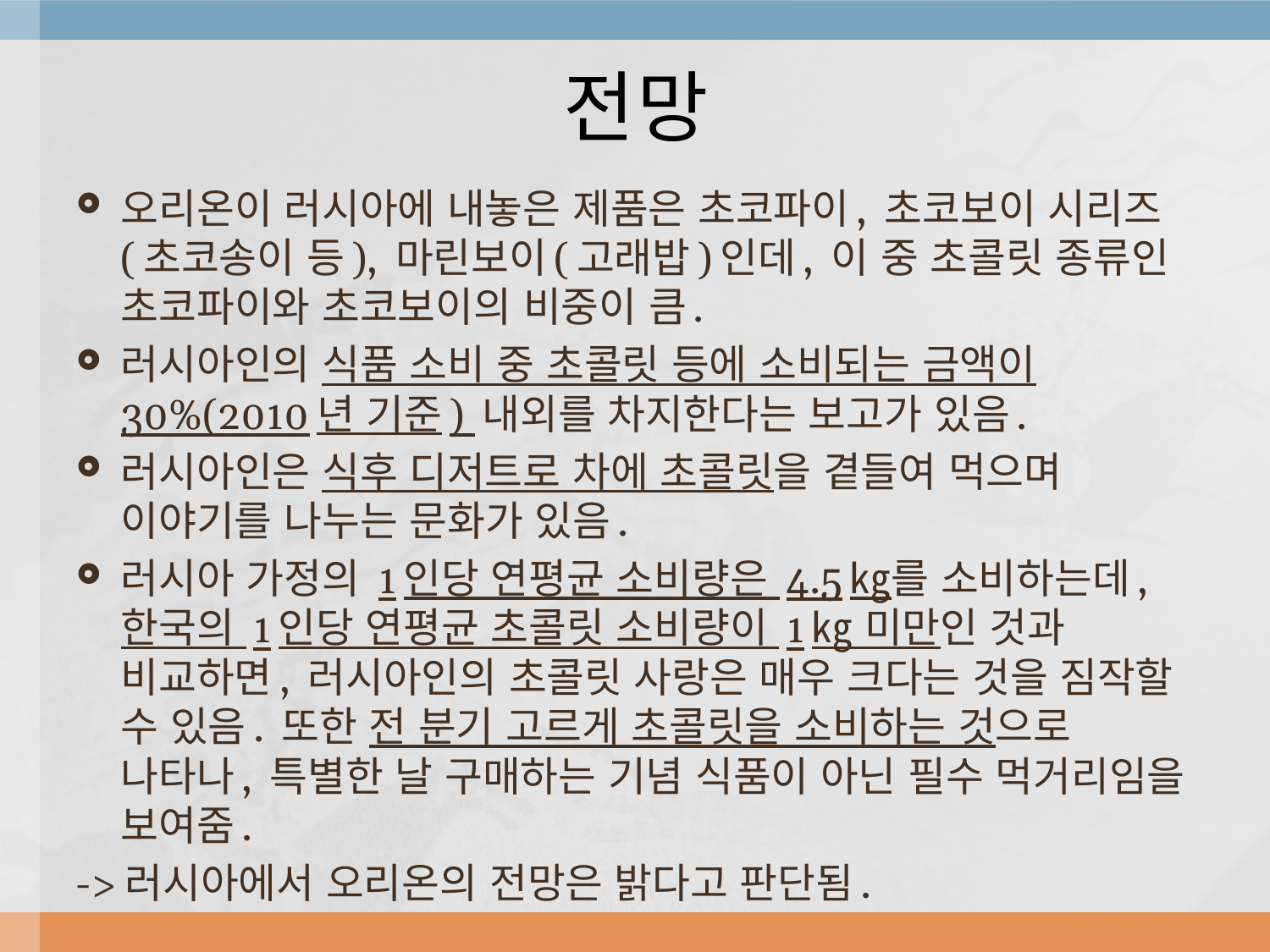

# 전망
오리온이 러시아에 내놓은 제품은 초코파이, 초코보이 시리즈(초코송이 등), 마린보이(고래밥)인데, 이 중 초콜릿 종류인 초코파이와 초코보이의 비중이 큼.
러시아인의 식품 소비 중 초콜릿 등에 소비되는 금액이 30%(2010년 기준) 내외를 차지한다는 보고가 있음.
러시아인은 식후 디저트로 차에 초콜릿을 곁들여 먹으며 이야기를 나누는 문화가 있음.
러시아 가정의 1인당 연평균 소비량은 4.5㎏를 소비하는데, 한국의 1인당 연평균 초콜릿 소비량이 1㎏ 미만인 것과 비교하면, 러시아인의 초콜릿 사랑은 매우 크다는 것을 짐작할 수 있음. 또한 전 분기 고르게 초콜릿을 소비하는 것으로 나타나, 특별한 날 구매하는 기념 식품이 아닌 필수 먹거리임을 보여줌.
->러시아에서 오리온의 전망은 밝다고 판단됨.